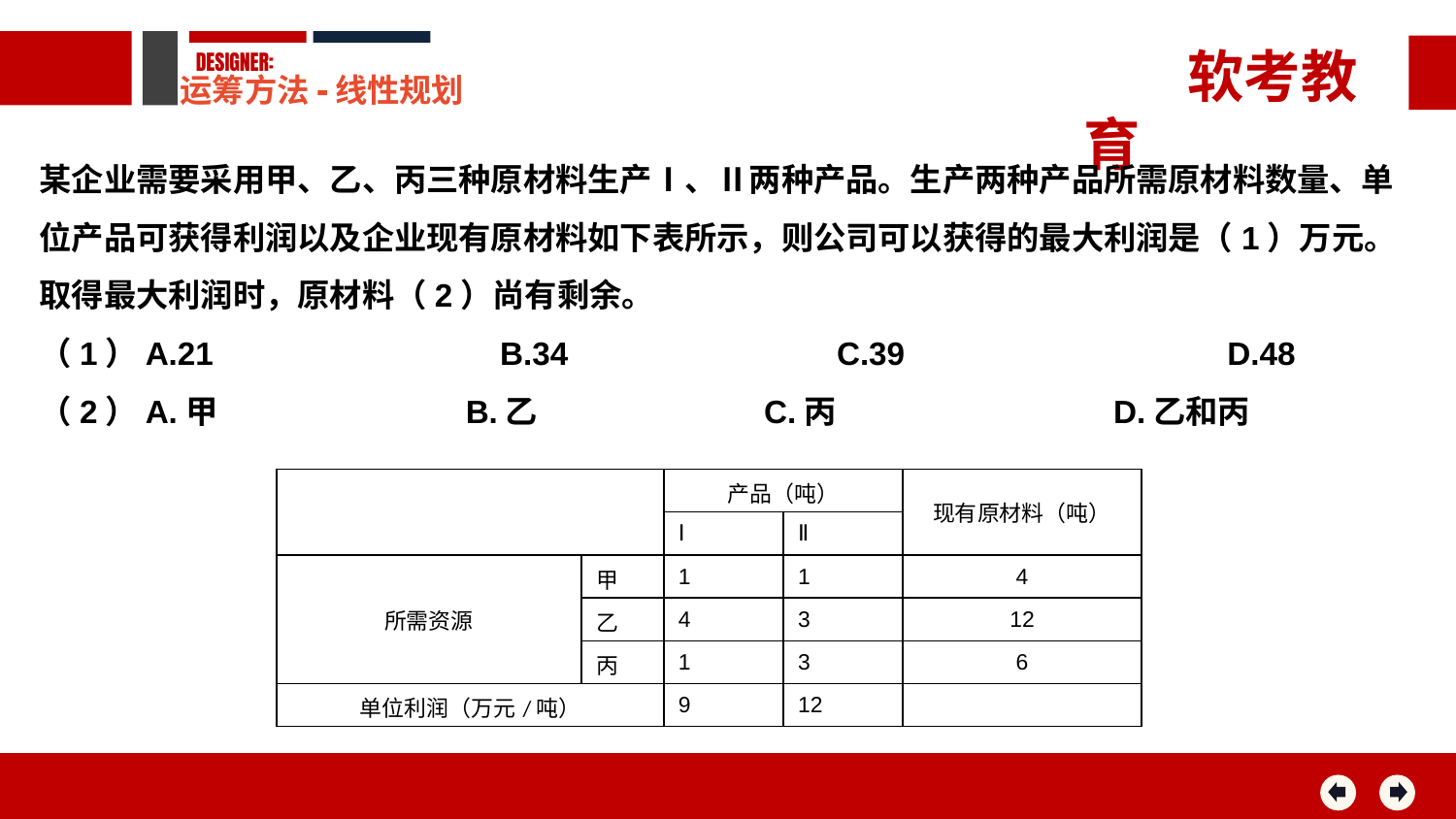

软考教育
DESIGNER:
运筹方法-线性规划
某企业需要采用甲、乙、丙三种原材料生产Ⅰ、Ⅱ两种产品。生产两种产品所需原材料数量、单位产品可获得利润以及企业现有原材料如下表所示，则公司可以获得的最大利润是（1）万元。取得最大利润时，原材料（2）尚有剩余。
（1）A.21                                B.34                              C.39                                    D.48
（2）A.甲                                 B.乙                              C.丙                                     D.乙和丙
|  |  | 产品（吨） |  | 现有原材料（吨） |
| --- | --- | --- | --- | --- |
|  |  | Ⅰ | Ⅱ |  |
| 所需资源 | 甲 | 1 | 1 | 4 |
|  | 乙 | 4 | 3 | 12 |
|  | 丙 | 1 | 3 | 6 |
| 单位利润（万元/吨） |  | 9 | 12 |  |